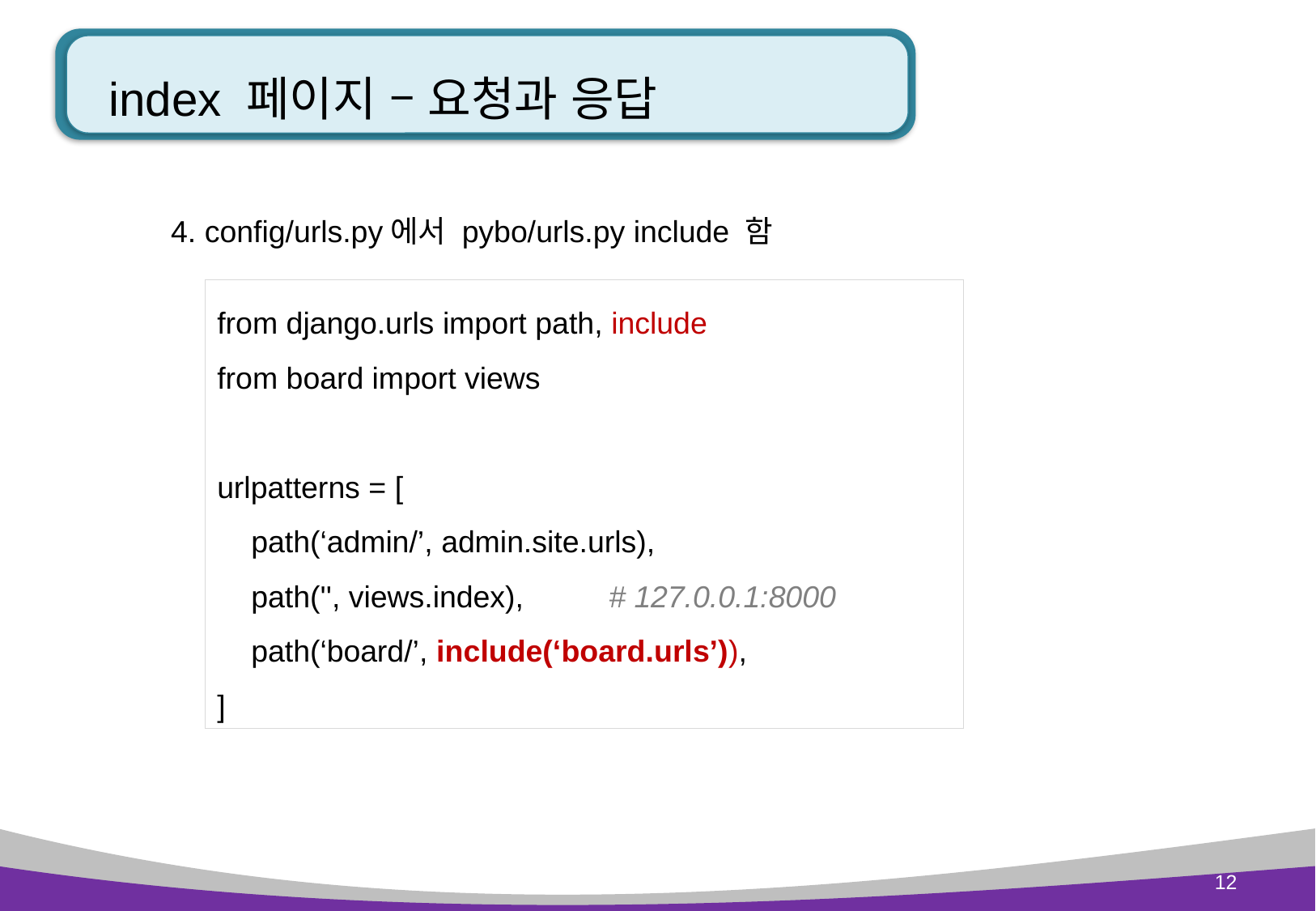

# index 페이지 – 요청과 응답
4. config/urls.py에서 pybo/urls.py include 함
from django.urls import path, include
from board import views

urlpatterns = [
    path(‘admin/’, admin.site.urls),
    path('', views.index),          # 127.0.0.1:8000
    path(‘board/’, include(‘board.urls’)),
]
12